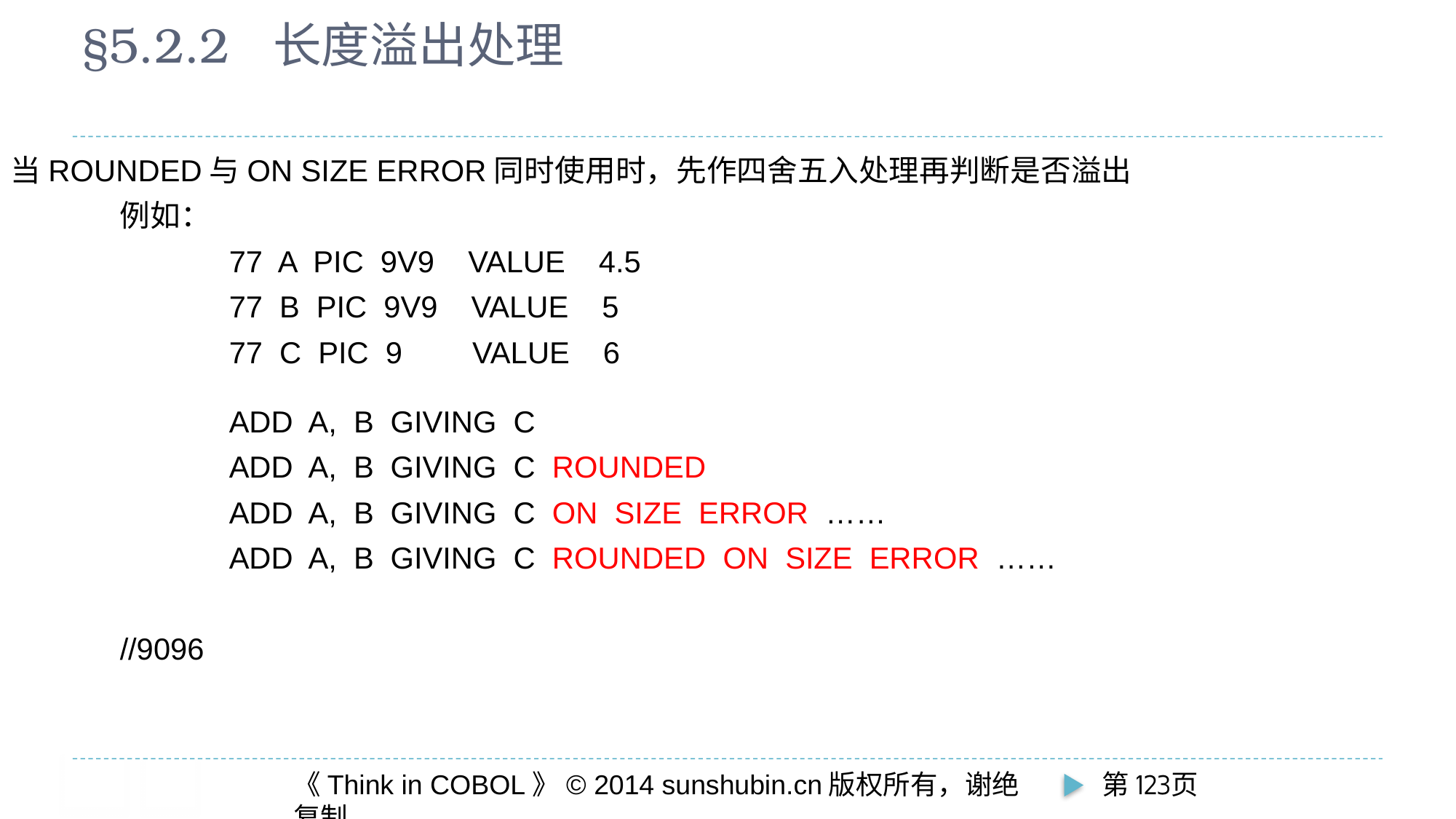

# §5.2.2  长度溢出处理
当ROUNDED与ON SIZE ERROR同时使用时，先作四舍五入处理再判断是否溢出
	例如：
		77  A  PIC  9V9    VALUE    4.5
		77  B  PIC  9V9    VALUE    5
		77  C  PIC  9	   VALUE    6

		ADD  A,  B  GIVING  C
		ADD  A,  B  GIVING  C  ROUNDED
		ADD  A,  B  GIVING  C  ON  SIZE  ERROR  ……
		ADD  A,  B  GIVING  C  ROUNDED  ON  SIZE  ERROR  ……

	//9096